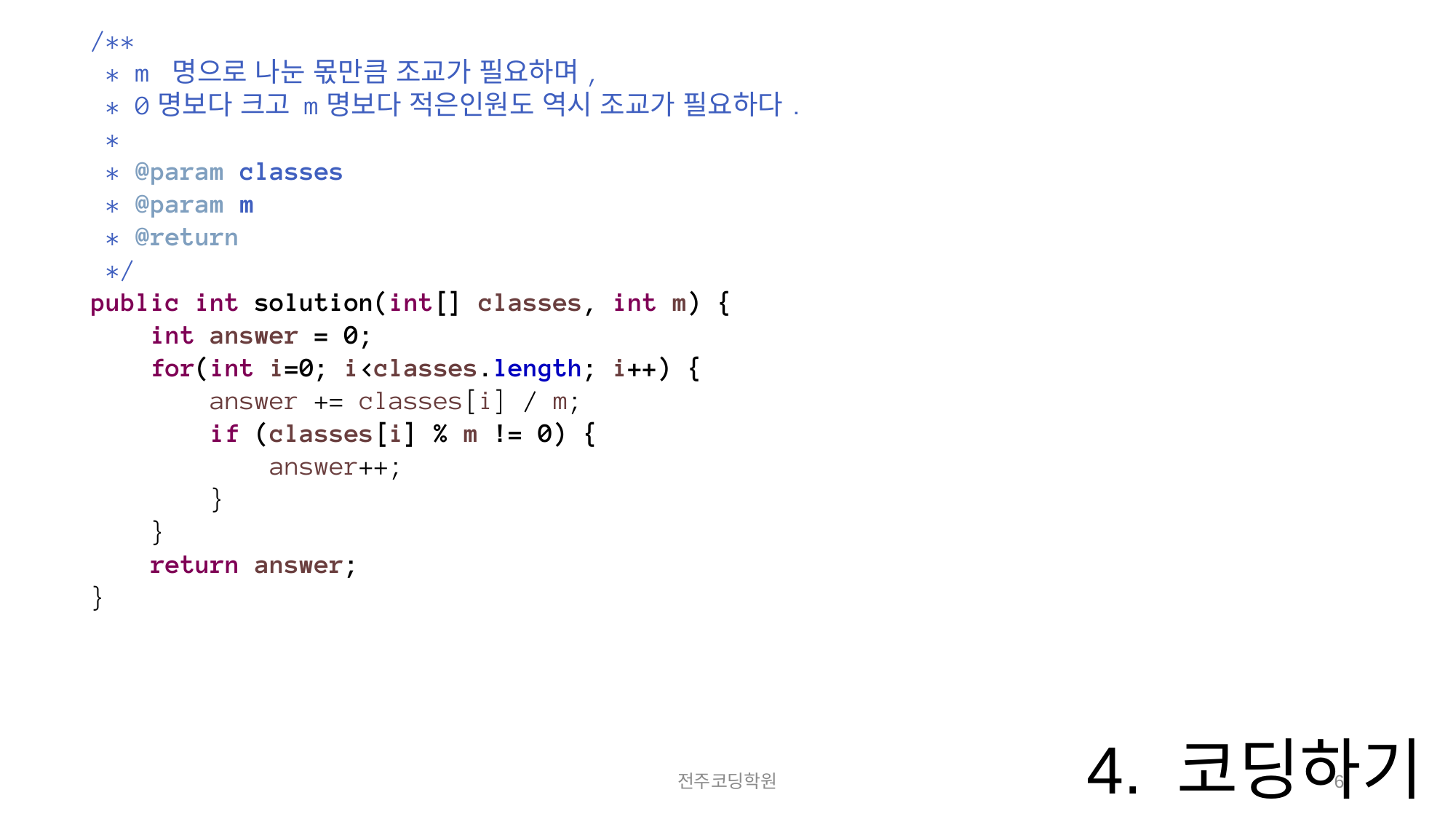

/**
     * m 명으로 나눈 몫만큼 조교가 필요하며,
     * 0명보다 크고 m명보다 적은인원도 역시 조교가 필요하다.
     *
     * @param classes
     * @param m
     * @return
     */
    public int solution(int[] classes, int m) {
        int answer = 0;
        for(int i=0; i<classes.length; i++) {
            answer += classes[i] / m;
            if (classes[i] % m != 0) {
                answer++;
            }
        }
        return answer;
    }

# 4. 코딩하기
전주코딩학원
6